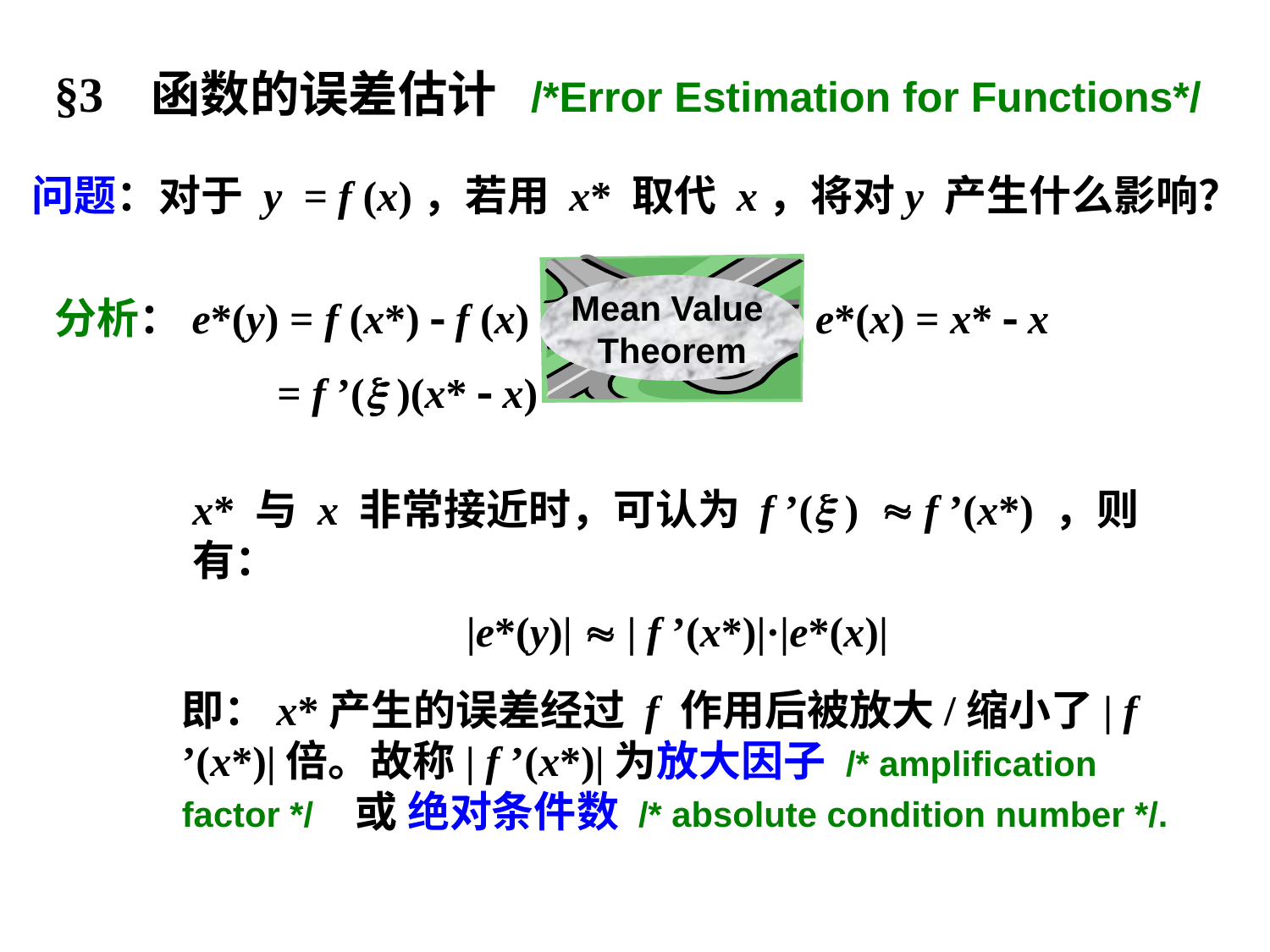

§3  函数的误差估计  /*Error Estimation for Functions*/
问题：对于 y  = f (x)，若用 x* 取代 x，将对y 产生什么影响？

Mean Value
Theorem
分析：e*(y) = f (x*) − f (x)                           e*(x) = x* − x
= f ’(ξ )(x* − x)
x* 与 x 非常接近时，可认为 f ’(ξ )  ≈ f ’(x*) ，则有：
|e*(y)| ≈ | f ’(x*)|·|e*(x)|
即：x*产生的误差经过 f 作用后被放大/缩小了| f ’(x*)|倍。故称| f ’(x*)|为放大因子 /* amplification factor */   或 绝对条件数 /* absolute condition number */.